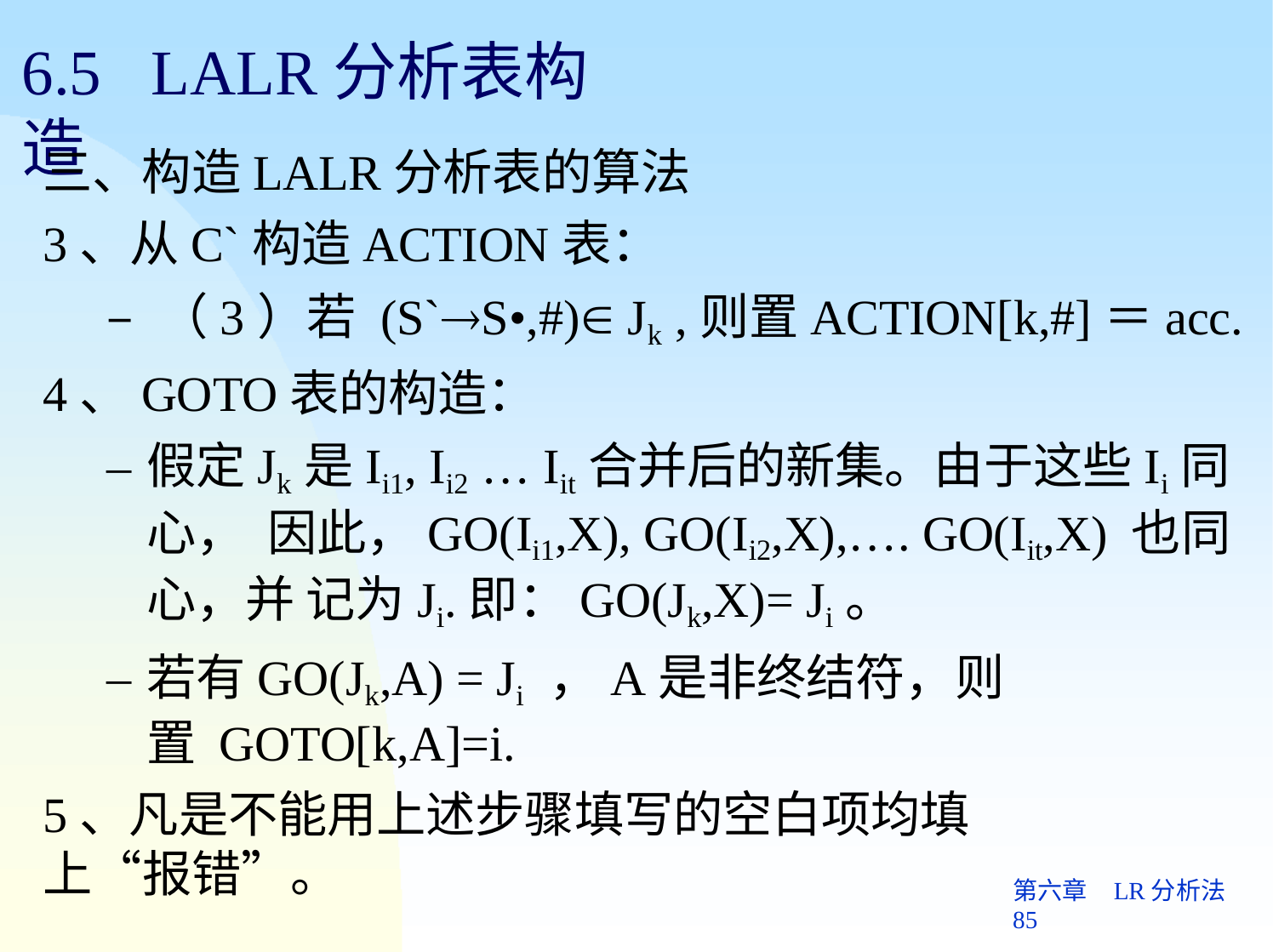

# 6.5	LALR分析表构造
三、构造LALR分析表的算法
3、从C`构造ACTION表：
– （3）若(S`→S•,#)∈ Jk ,则置ACTION[k,#]＝acc.
4、GOTO表的构造：
假定Jk是Ii1, Ii2 … Iit合并后的新集。由于这些Ii同心，  因此，GO(Ii1,X), GO(Ii2,X),…. GO(Iit,X) 也同心，并 记为Ji.即：GO(Jk,X)= Ji。
若有GO(Jk,A) = Ji ，A是非终结符，则置 GOTO[k,A]=i.
5、凡是不能用上述步骤填写的空白项均填上“报错”。
第六章	LR分析法 85